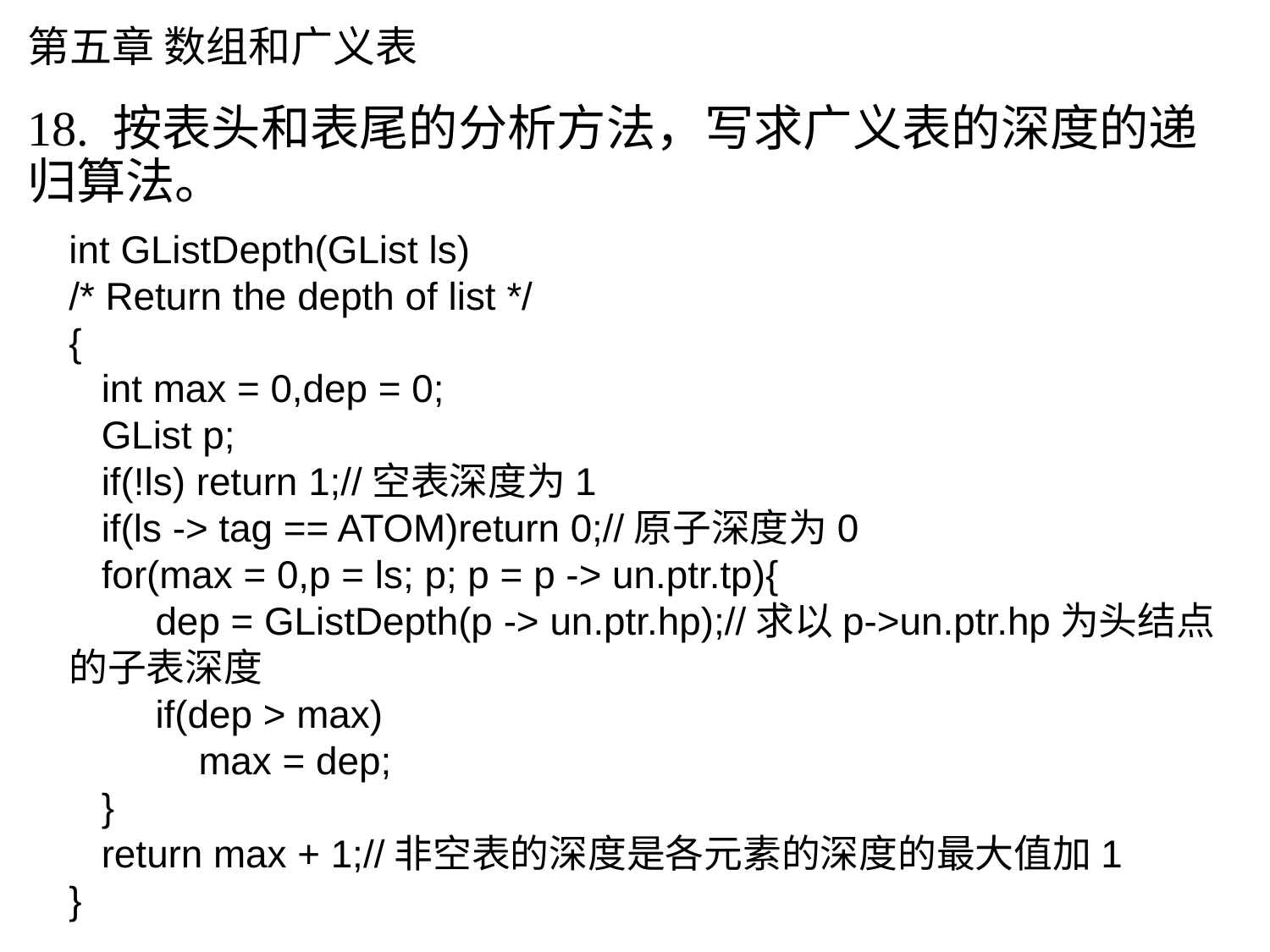

# 第五章 数组和广义表
18. 按表头和表尾的分析方法，写求广义表的深度的递归算法。
int GListDepth(GList ls)
/* Return the depth of list */
{
   int max = 0,dep = 0;
   GList p;
   if(!ls) return 1;//空表深度为1
   if(ls -> tag == ATOM)return 0;//原子深度为0
   for(max = 0,p = ls; p; p = p -> un.ptr.tp){
        dep = GListDepth(p -> un.ptr.hp);//求以p->un.ptr.hp为头结点的子表深度
        if(dep > max)
            max = dep;
   }
   return max + 1;//非空表的深度是各元素的深度的最大值加1
}